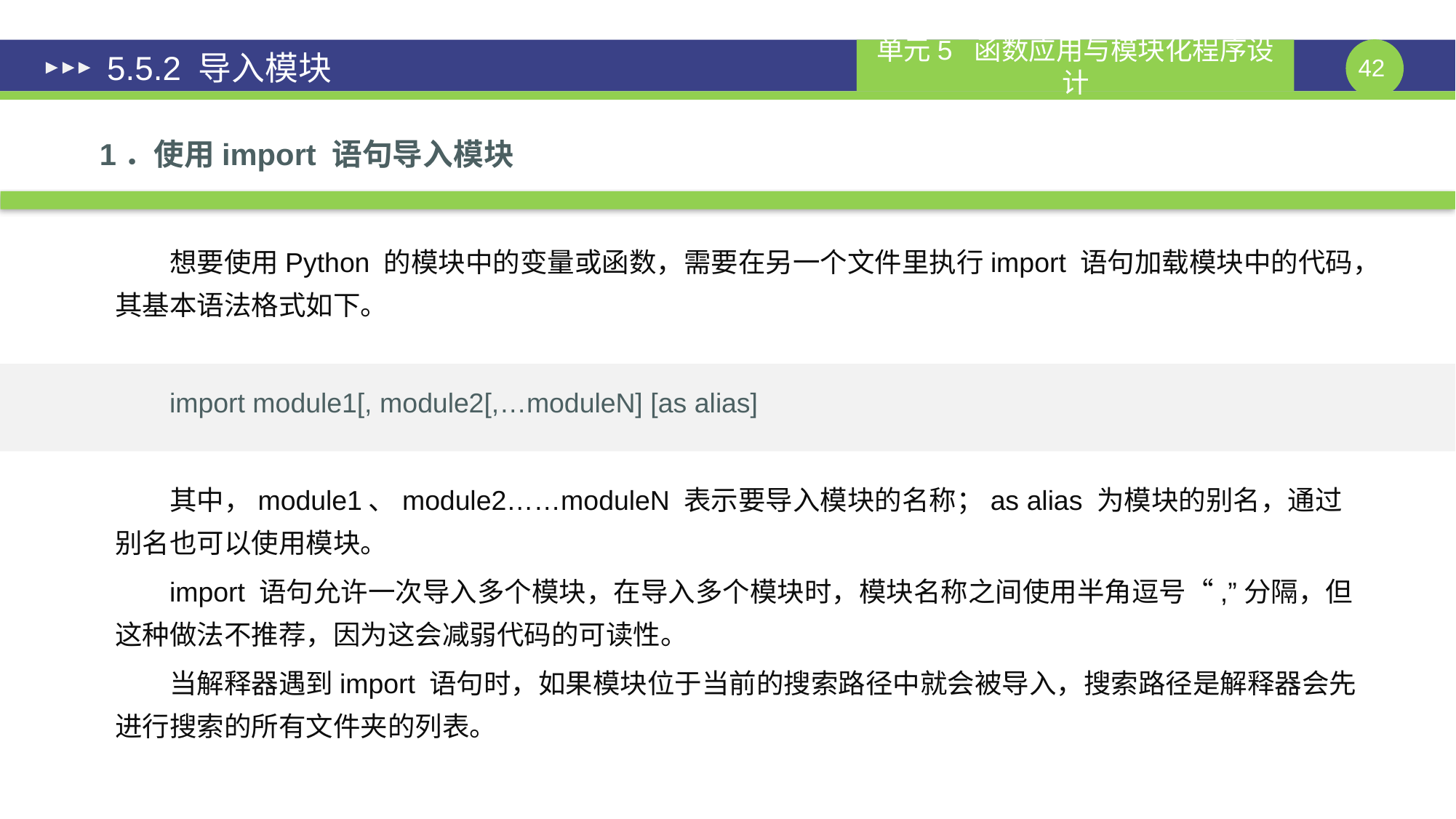

# 5.5.2 导入模块
1．使用import 语句导入模块

想要使用Python 的模块中的变量或函数，需要在另一个文件里执行import 语句加载模块中的代码，其基本语法格式如下。

import module1[, module2[,…moduleN] [as alias]

其中，module1、module2……moduleN 表示要导入模块的名称；as alias 为模块的别名，通过别名也可以使用模块。
import 语句允许一次导入多个模块，在导入多个模块时，模块名称之间使用半角逗号“,”分隔，但这种做法不推荐，因为这会减弱代码的可读性。
当解释器遇到import 语句时，如果模块位于当前的搜索路径中就会被导入，搜索路径是解释器会先进行搜索的所有文件夹的列表。